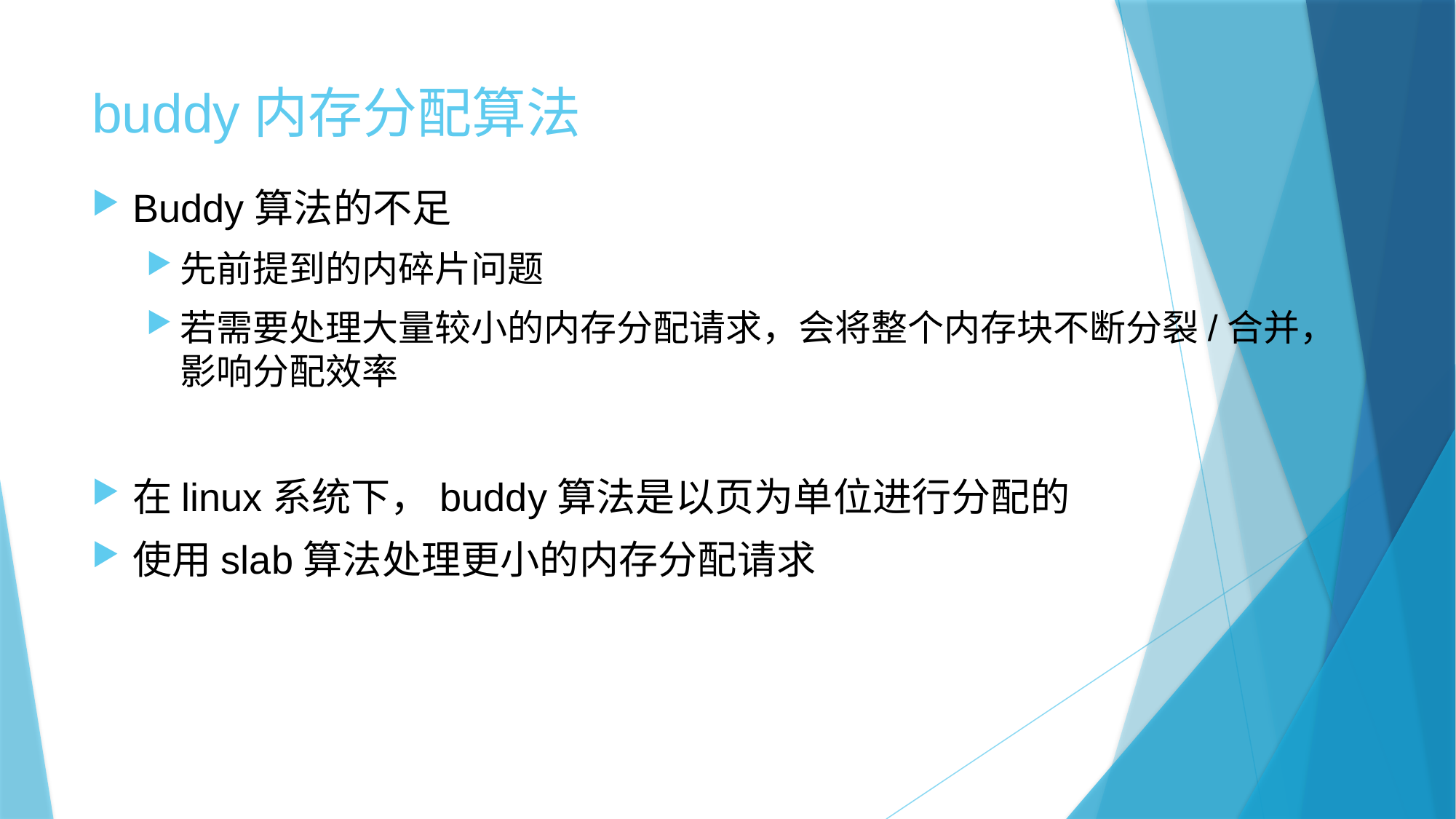

# buddy内存分配算法
Buddy算法的不足
先前提到的内碎片问题
若需要处理大量较小的内存分配请求，会将整个内存块不断分裂/合并，影响分配效率

在linux系统下，buddy算法是以页为单位进行分配的
使用slab算法处理更小的内存分配请求